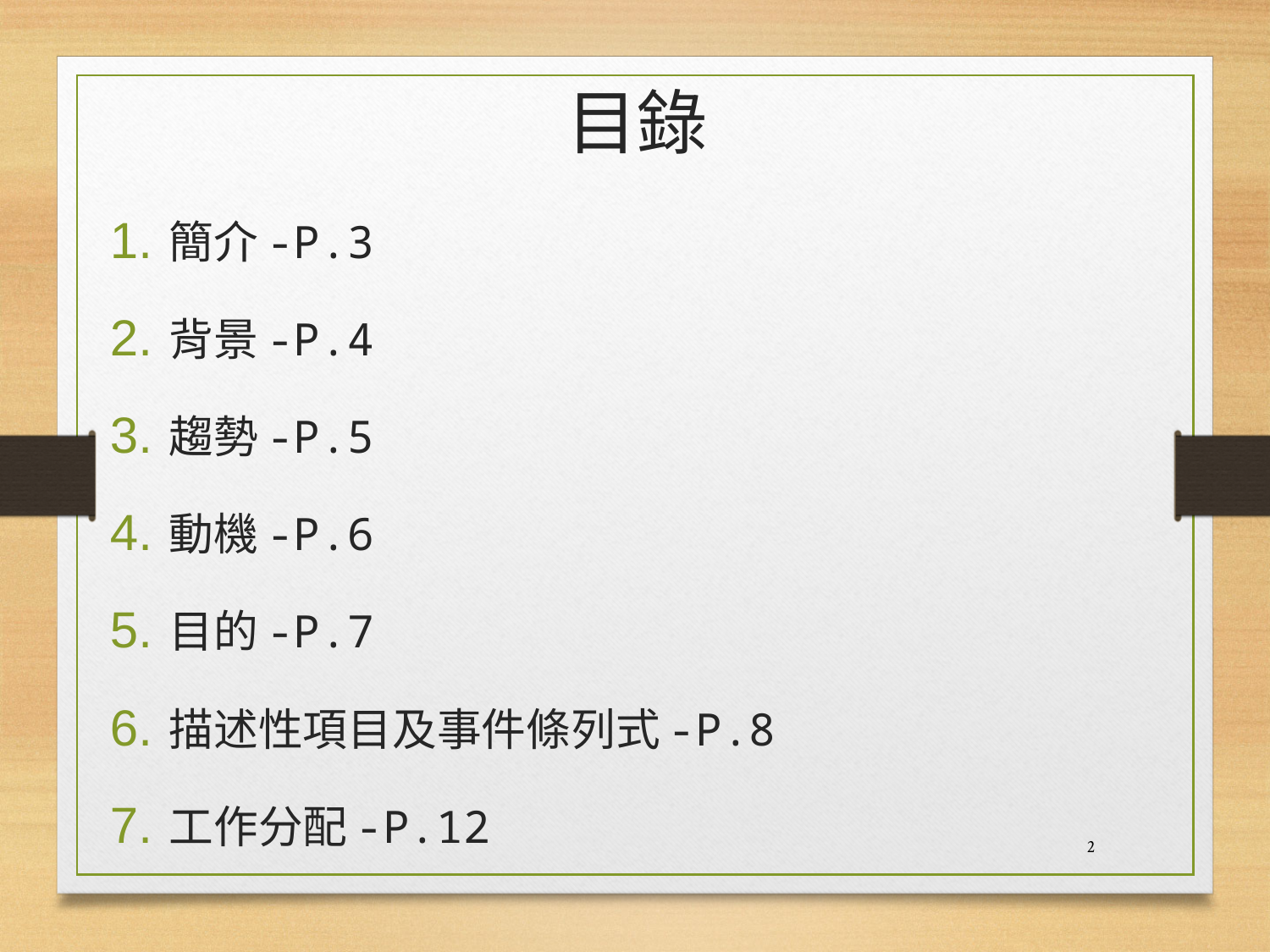

目錄
簡介-P.3
背景-P.4
趨勢-P.5
動機-P.6
目的-P.7
描述性項目及事件條列式-P.8
工作分配-P.12

2